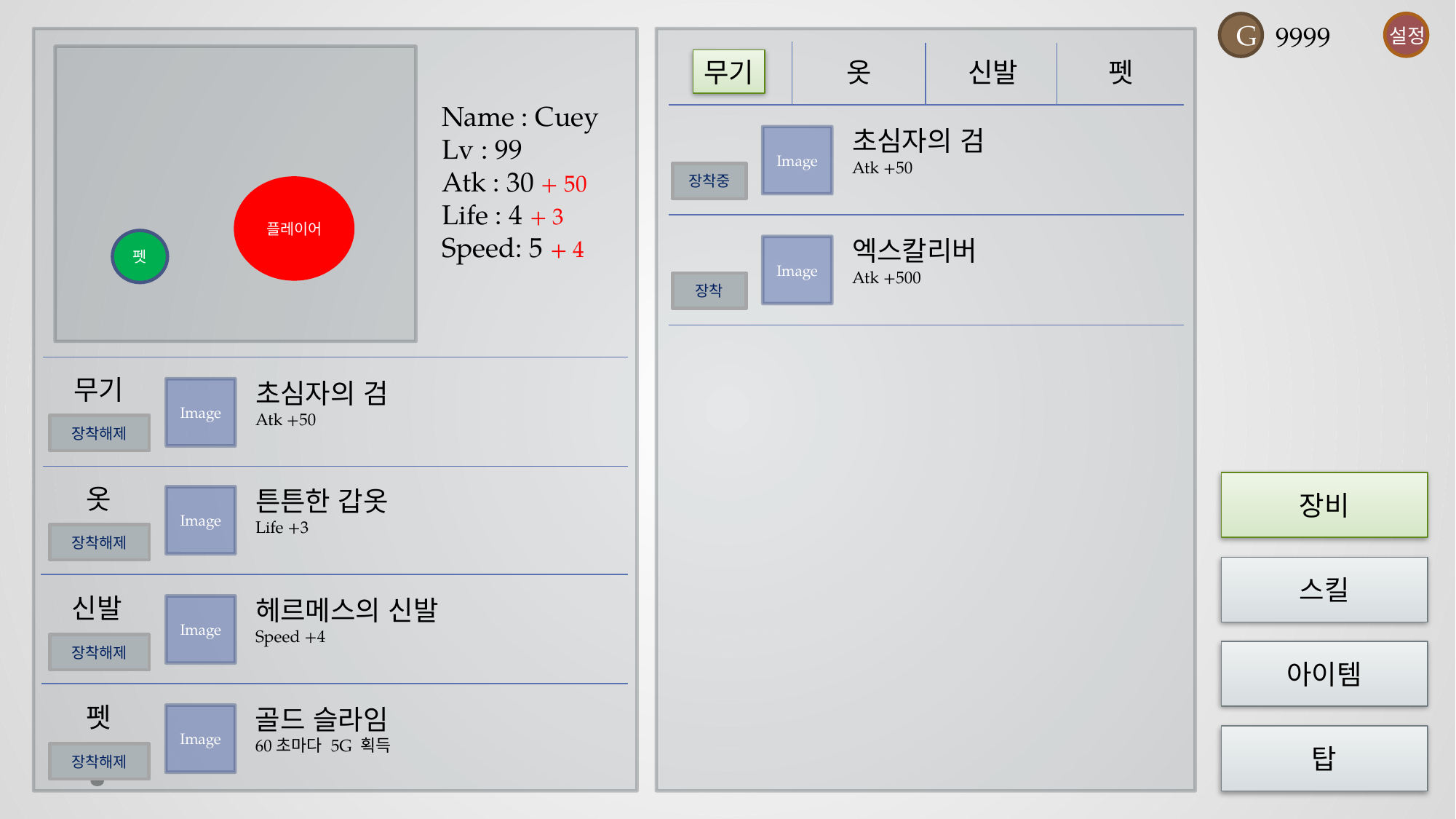

G
9999
설정

펫
옷
신발
무기
Name : Cuey
Lv : 99
Atk : 30 + 50
Life : 4 + 3
Speed: 5 + 4
초심자의 검
Atk +50
Image
장착중
플레이어
엑스칼리버
Atk +500
펫
Image
장착
무기
초심자의 검
Atk +50
Image
장착해제
장비
옷
튼튼한 갑옷
Life +3
Image
장착해제
스킬
신발
헤르메스의 신발
Speed +4
Image
장착해제
아이템
펫
골드 슬라임
60초마다 5G 획득
Image
탑
장착해제